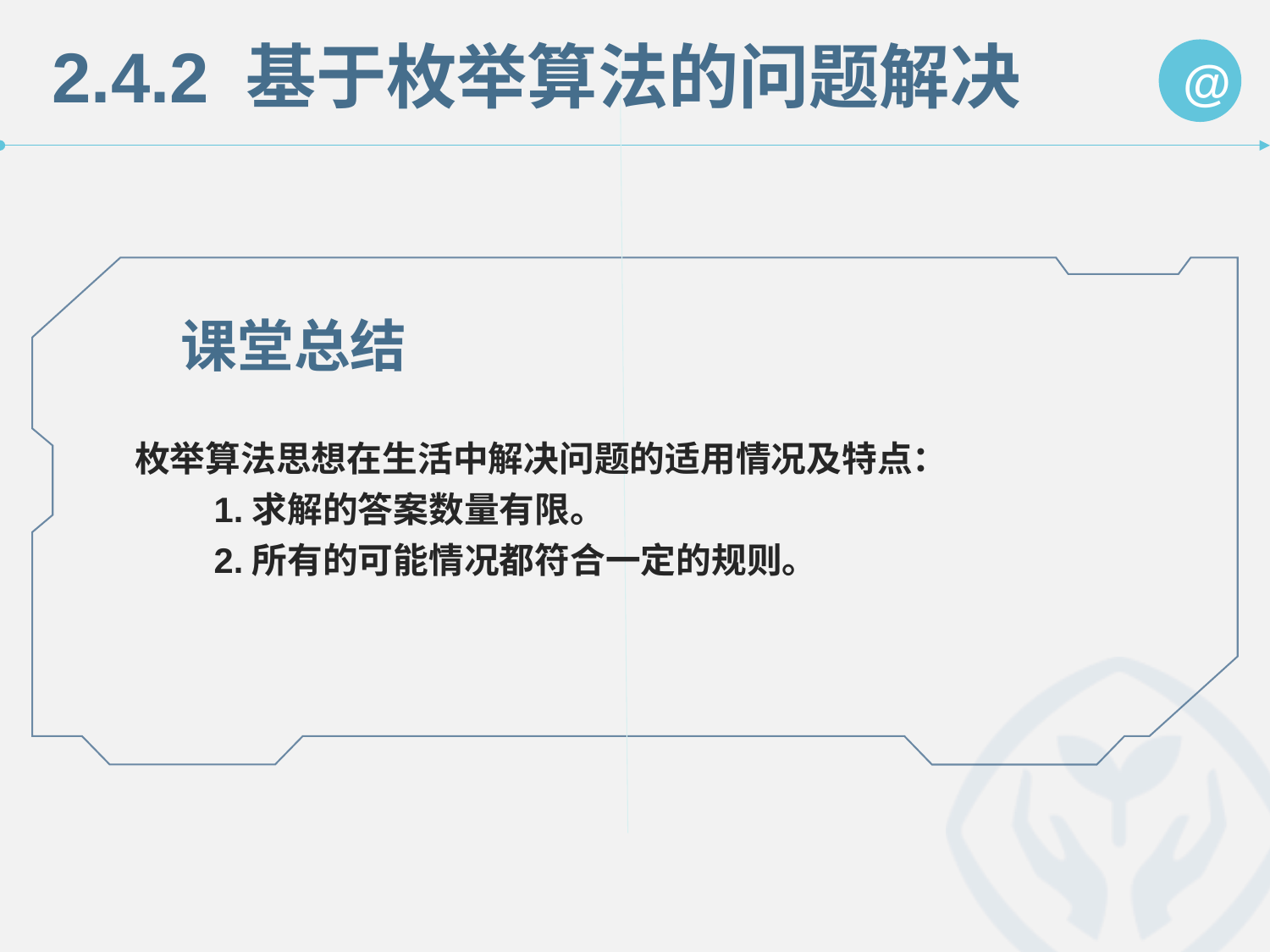

2.4.2 基于枚举算法的问题解决

课堂总结
枚举算法思想在生活中解决问题的适用情况及特点：
　　1.求解的答案数量有限。
　　2.所有的可能情况都符合一定的规则。